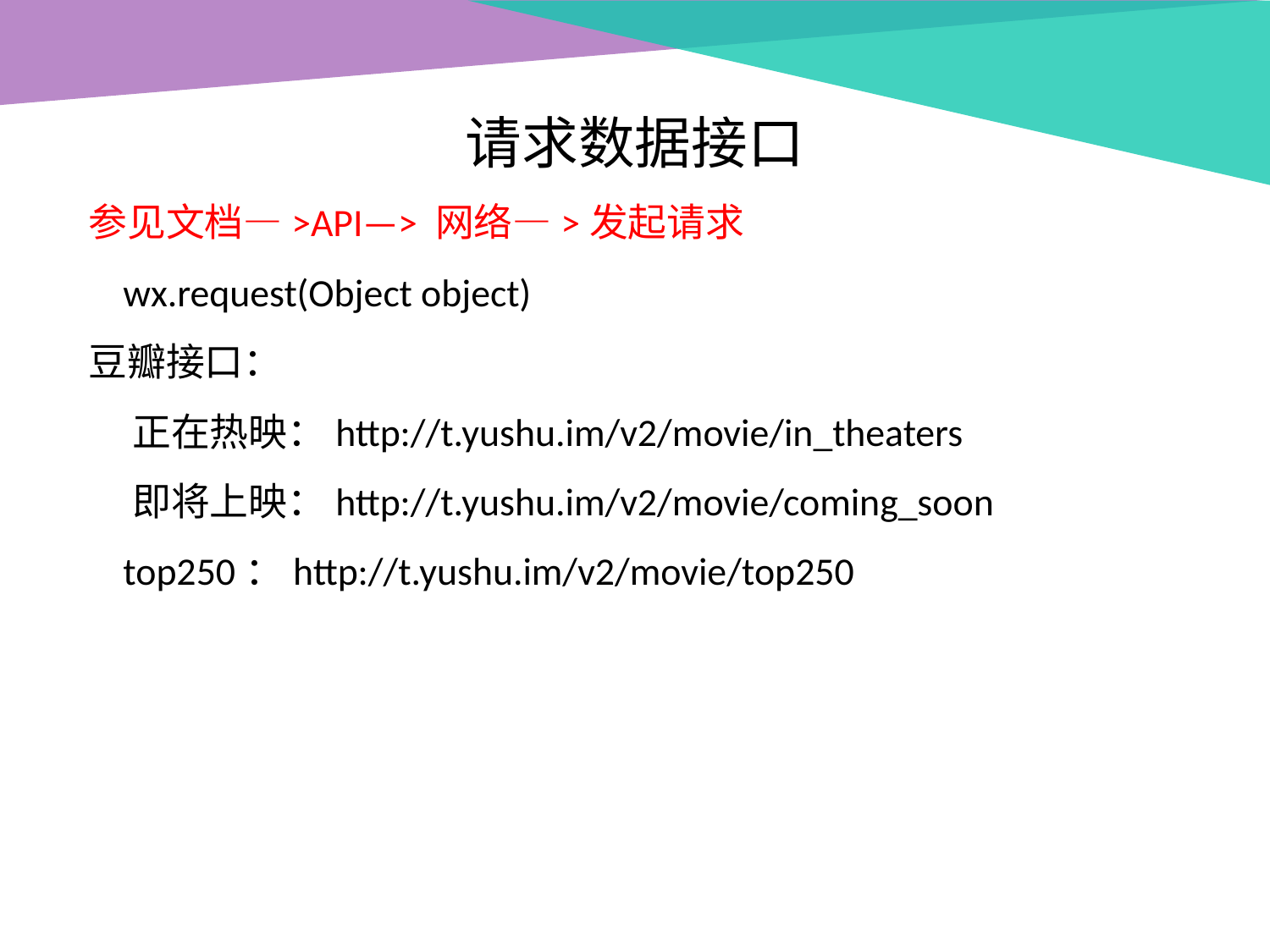

请求数据接口
参见文档—>API—> 网络—>发起请求
    wx.request(Object object)
豆瓣接口：
    正在热映：http://t.yushu.im/v2/movie/in_theaters
    即将上映：http://t.yushu.im/v2/movie/coming_soon
    top250：http://t.yushu.im/v2/movie/top250